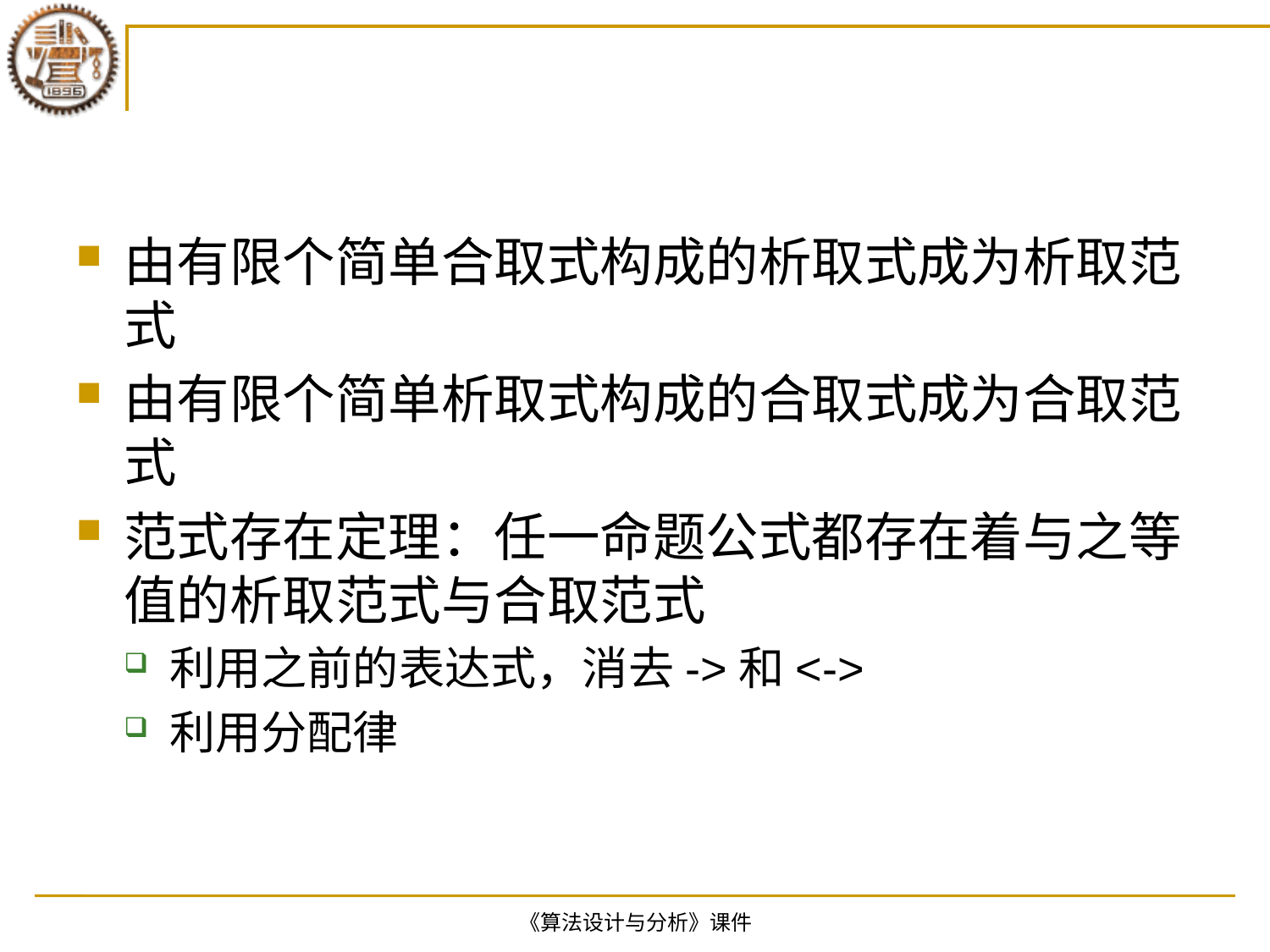

#
由有限个简单合取式构成的析取式成为析取范式
由有限个简单析取式构成的合取式成为合取范式
范式存在定理：任一命题公式都存在着与之等值的析取范式与合取范式
利用之前的表达式，消去->和<->
利用分配律

《算法设计与分析》课件
14